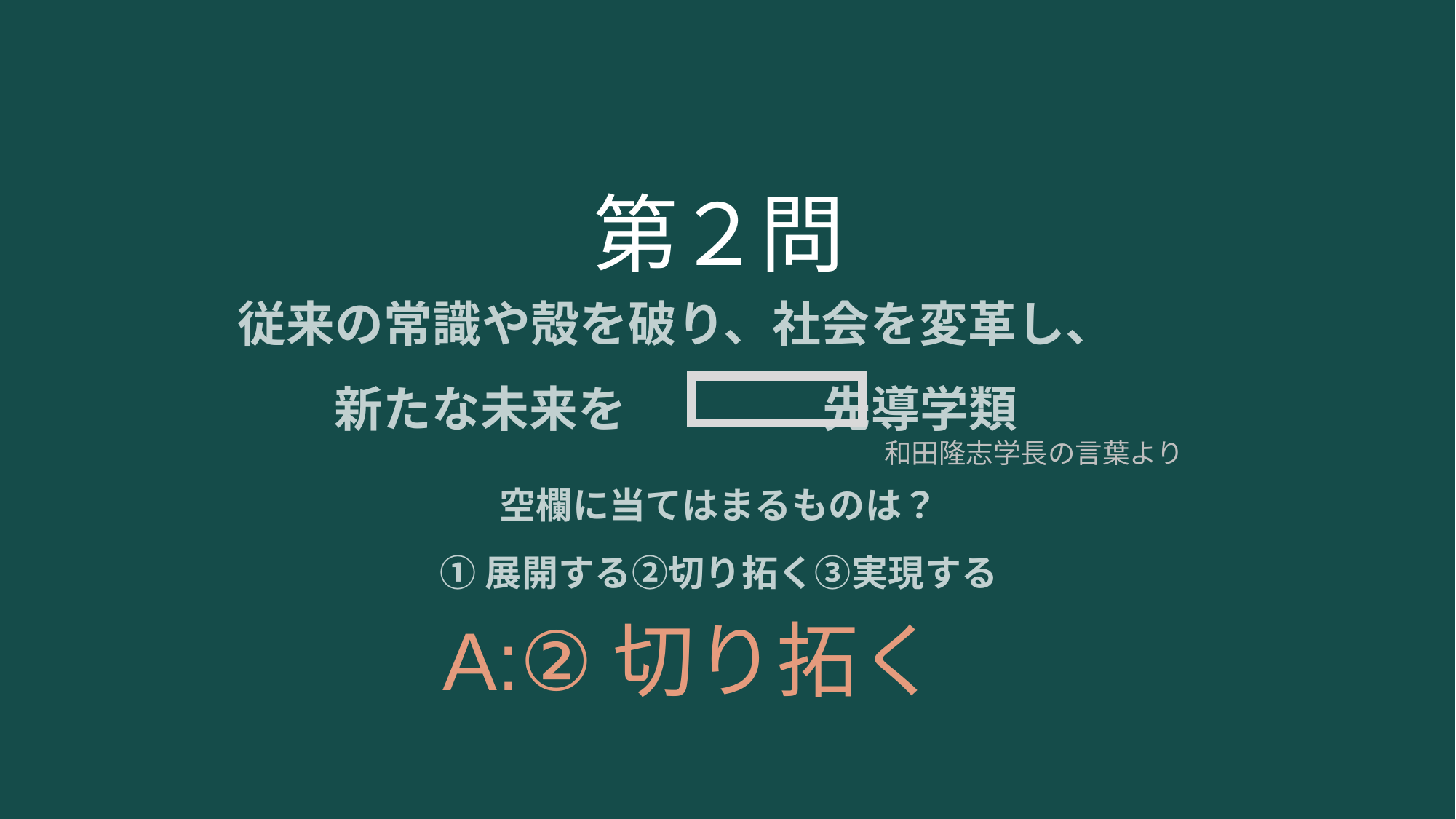

# 第２問
従来の常識や殻を破り、社会を変革し、
新たな未来を　　　　先導学類

和田隆志学長の言葉より
空欄に当てはまるものは？
①展開する②切り拓く③実現する
A:②切り拓く